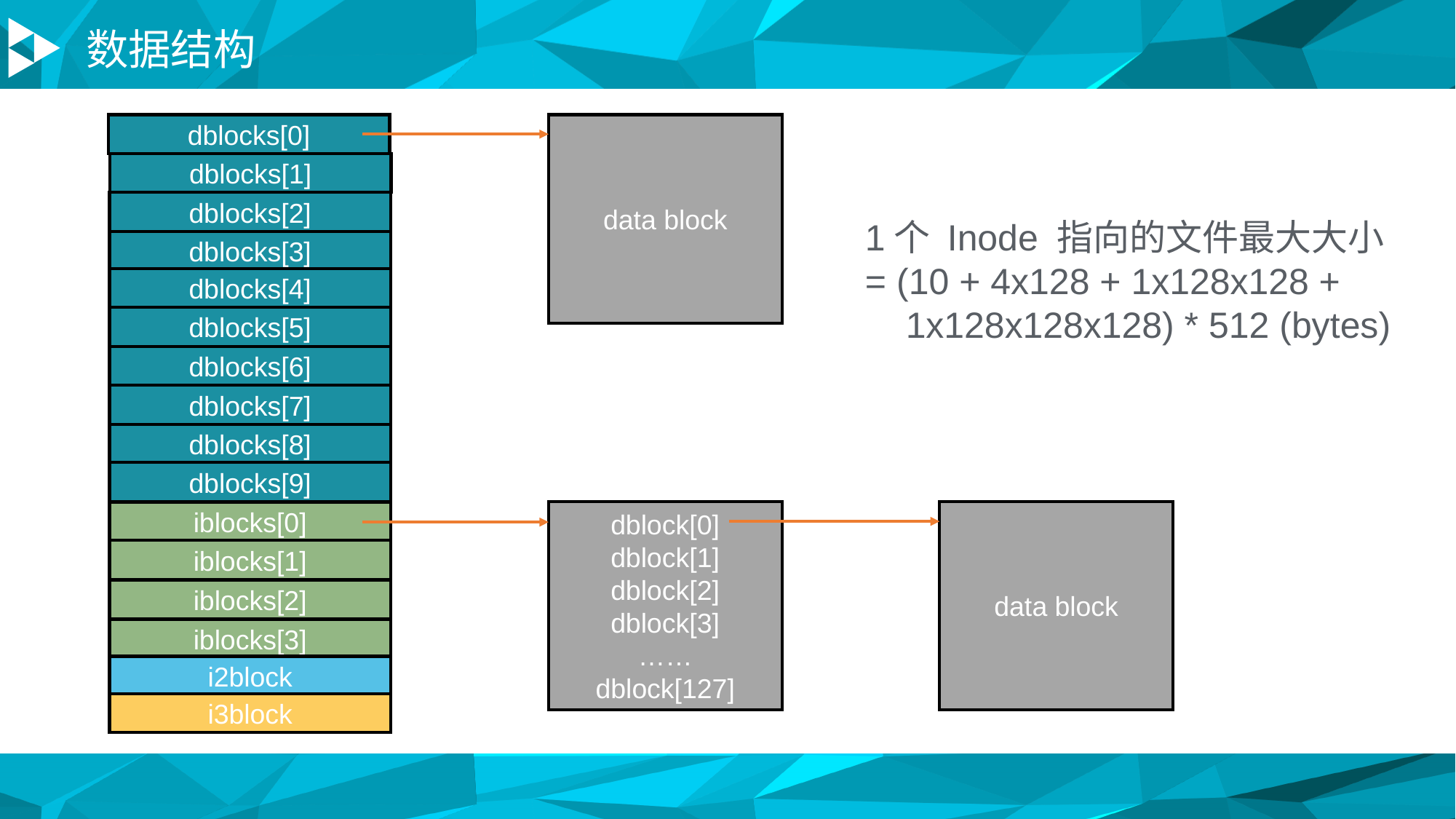

数据结构
dblocks[0]
data block
dblocks[1]
dblocks[2]
dblocks[3]
dblocks[4]
dblocks[5]
dblocks[6]
dblocks[7]
dblocks[8]
dblocks[9]
data block
dblock[0]
dblock[1]
dblock[2]
dblock[3]
……
dblock[127]
iblocks[0]
iblocks[1]
iblocks[2]
iblocks[3]
i2block
i3block
1个 Inode 指向的文件最大大小
= (10 + 4x128 + 1x128x128 +
    1x128x128x128) * 512 (bytes)